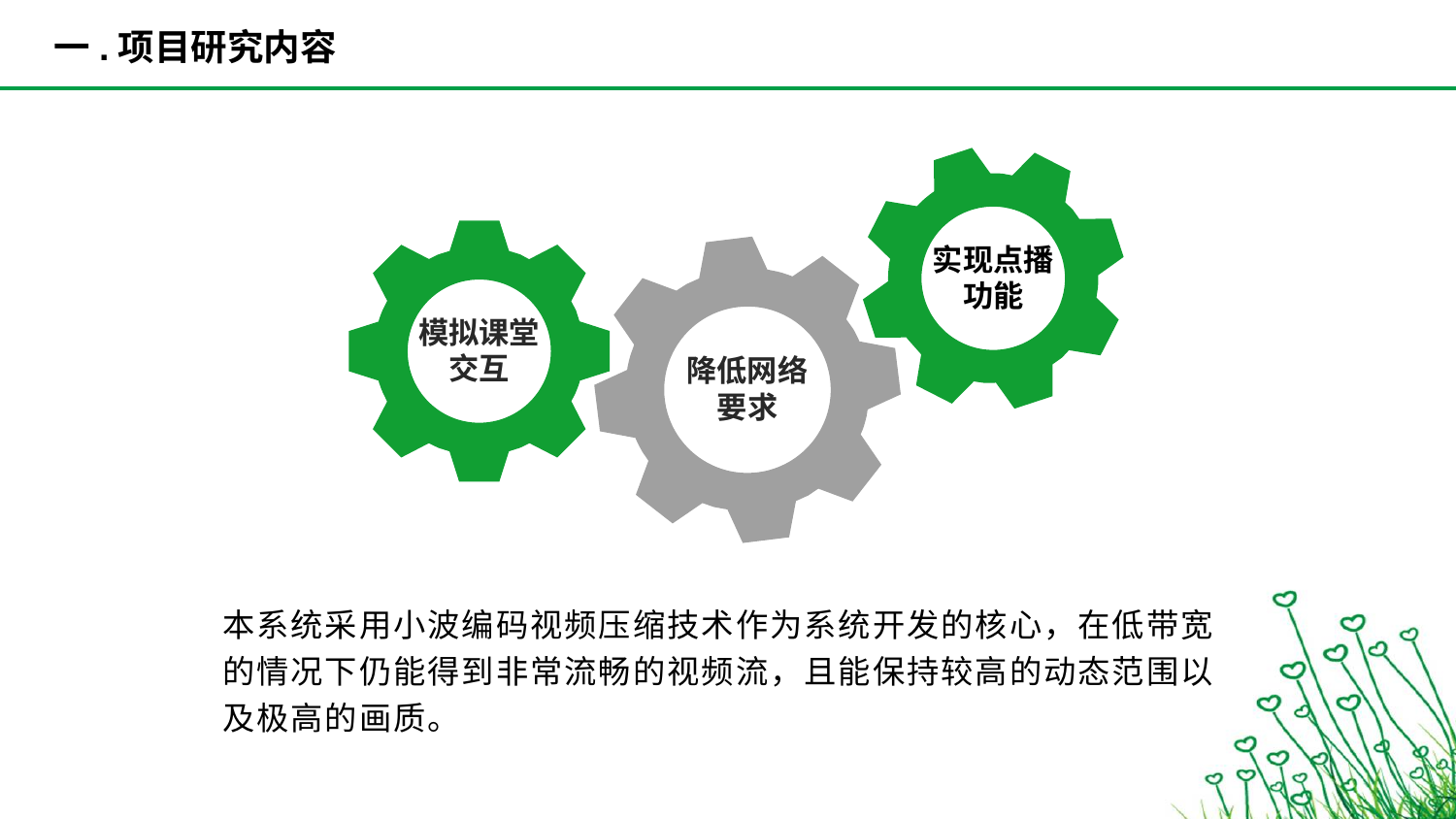

一.项目研究内容

实现点播功能

模拟课堂交互
降低网络要求
本系统采用小波编码视频压缩技术作为系统开发的核心，在低带宽的情况下仍能得到非常流畅的视频流，且能保持较高的动态范围以及极高的画质。